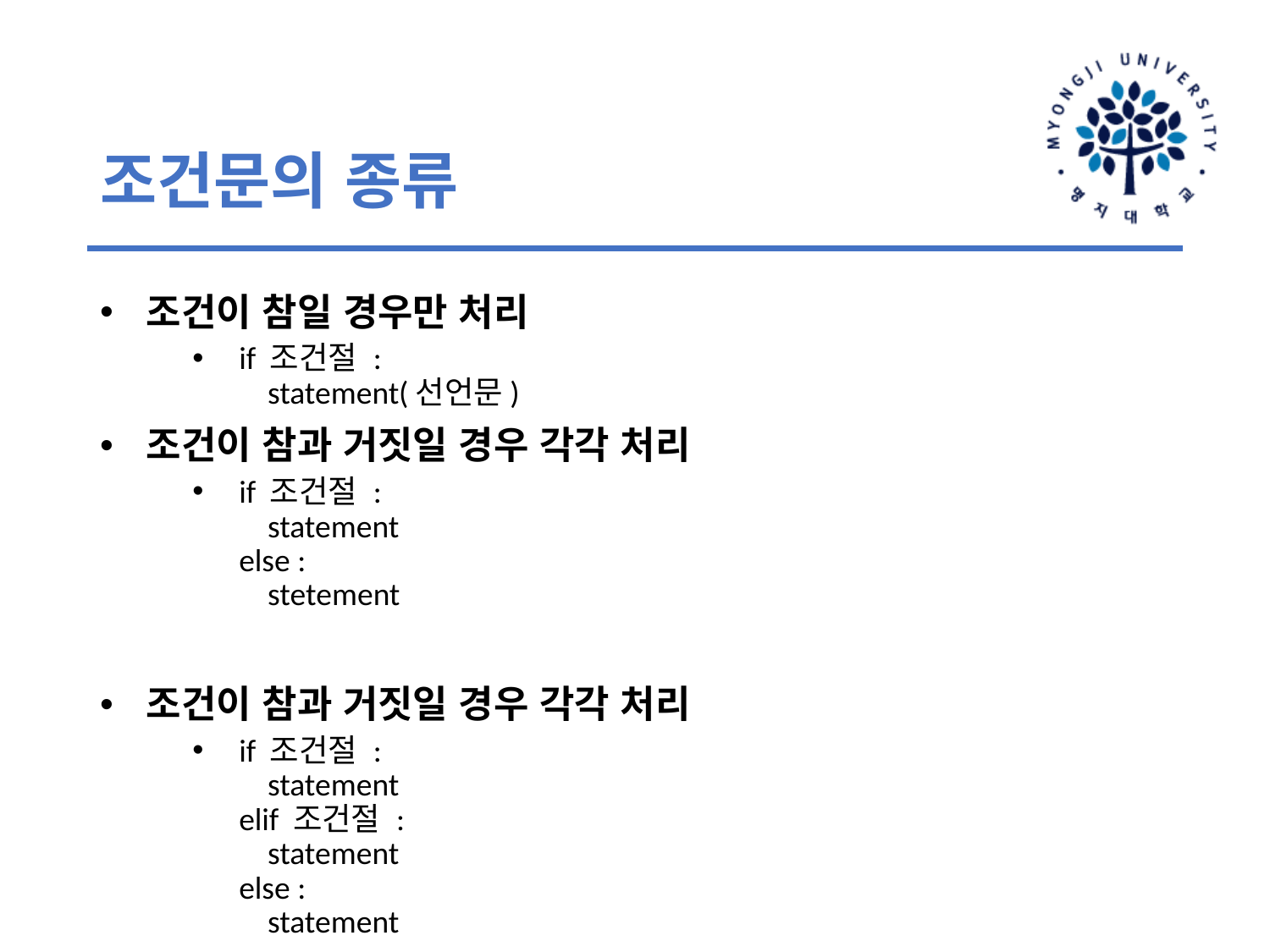

# 조건문의 종류
조건이 참일 경우만 처리
if 조건절 :
    statement(선언문)
조건이 참과 거짓일 경우 각각 처리
if 조건절 :
    statement
else :
    stetement

조건이 참과 거짓일 경우 각각 처리
if 조건절 :
    statement
elif 조건절 :
    statement
else :
    statement